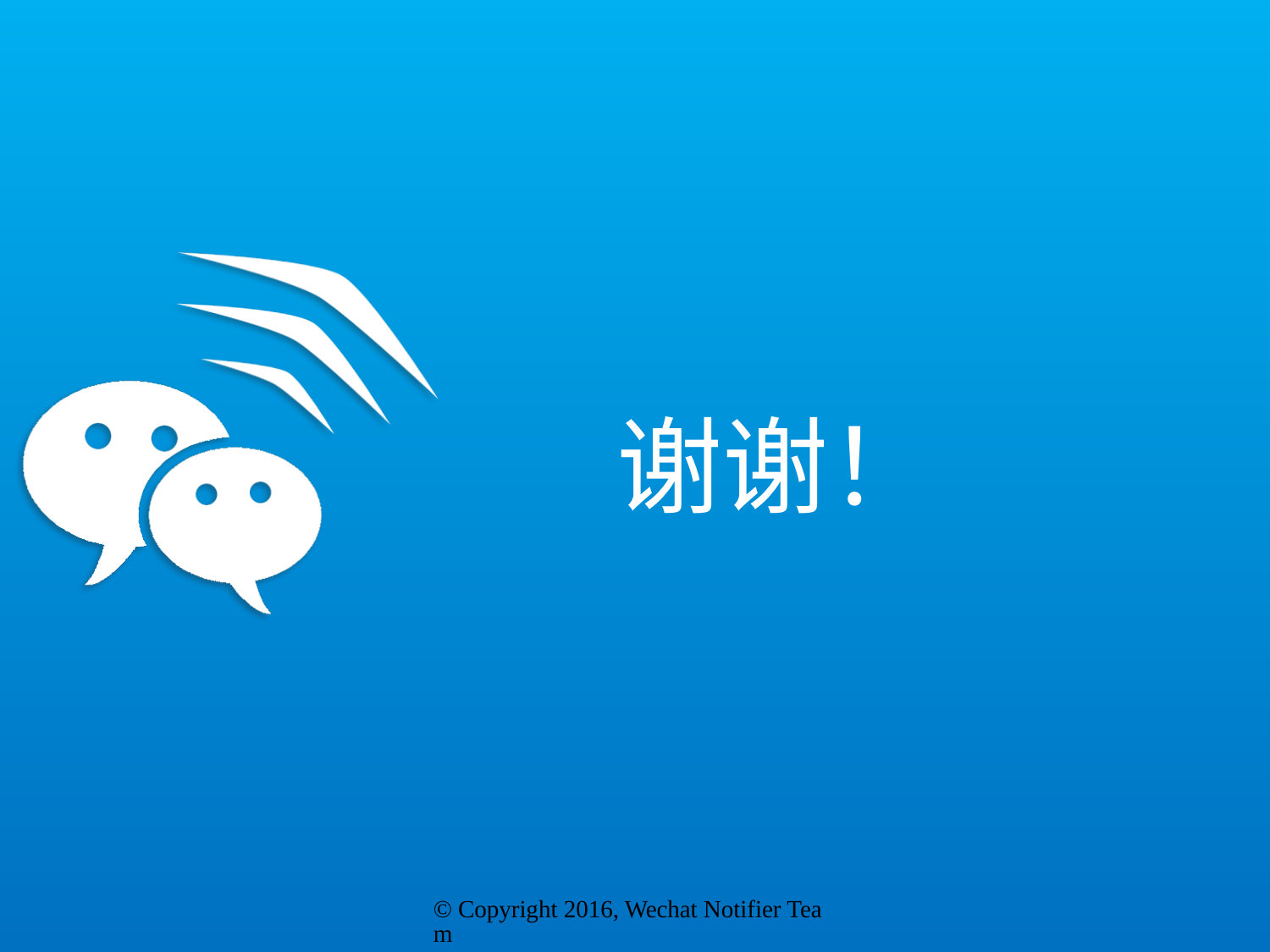

# 谢谢！
© Copyright 2016, Wechat Notifier Team